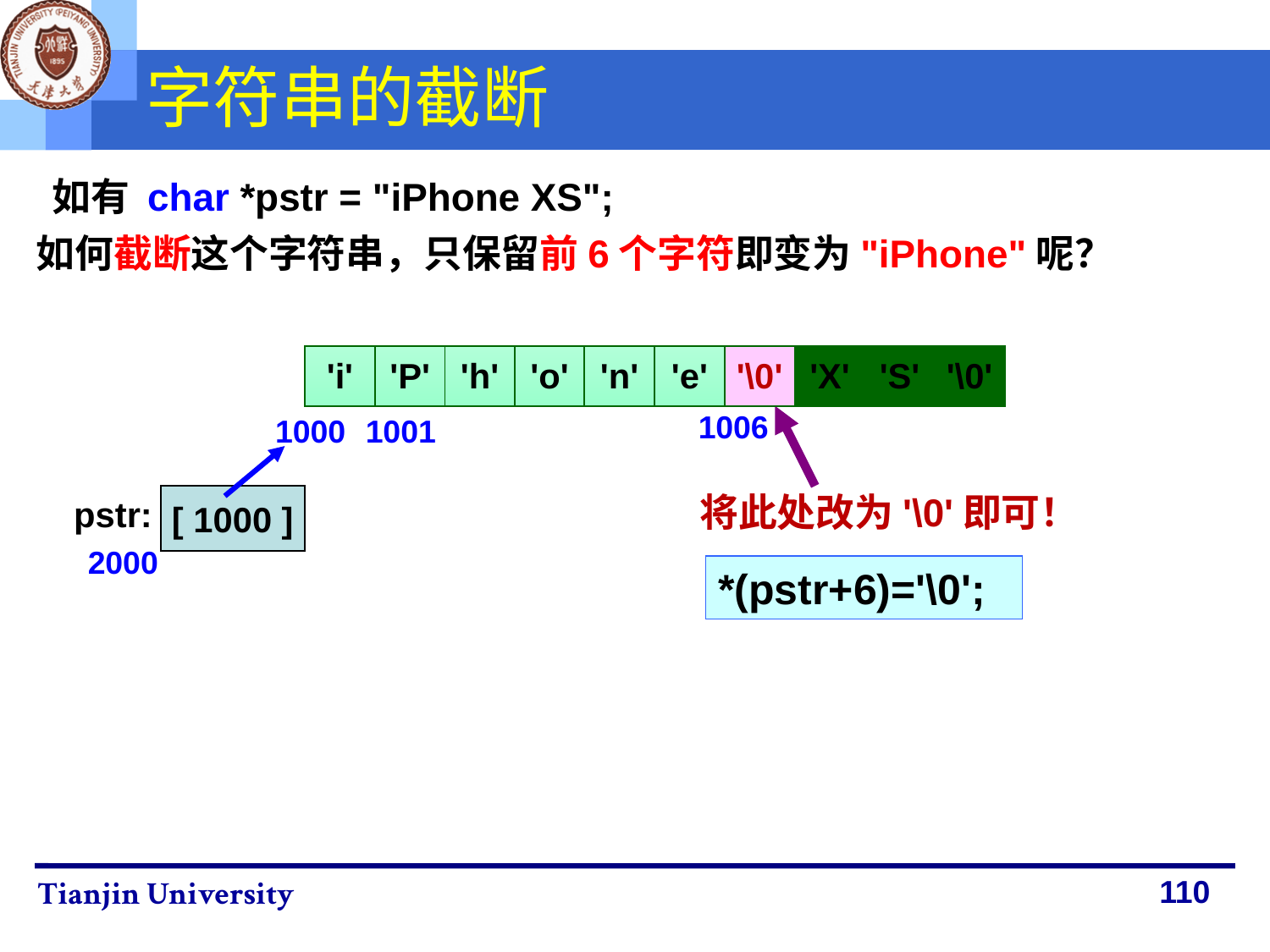

# 字符串的截断
如有
char *pstr = "iPhone XS";
如何截断这个字符串，只保留前6个字符即变为"iPhone"呢？
|  |  |  |  |  |  |  |  |  |  |
| --- | --- | --- | --- | --- | --- | --- | --- | --- | --- |
| 'i' | 'P' | 'h' | 'o' | 'n' | 'e' | ' ' | 'X' | 'S' | '\0' |
|  |  |  |  |  |  |  |  |  |  |
| --- | --- | --- | --- | --- | --- | --- | --- | --- | --- |
| 'i' | 'P' | 'h' | 'o' | 'n' | 'e' | '\0' | 'X' | 'S' | '\0' |
|  |  |  |  |  |  |  |  |  |  |
| --- | --- | --- | --- | --- | --- | --- | --- | --- | --- |
| 'i' | 'P' | 'h' | 'o' | 'n' | 'e' | '\0' | 'X' | 'S' | '\0' |
1006
1000
1001

将此处改为'\0'即可！
pstr:
  [ 1000 ]
2000
*(pstr+6)='\0';